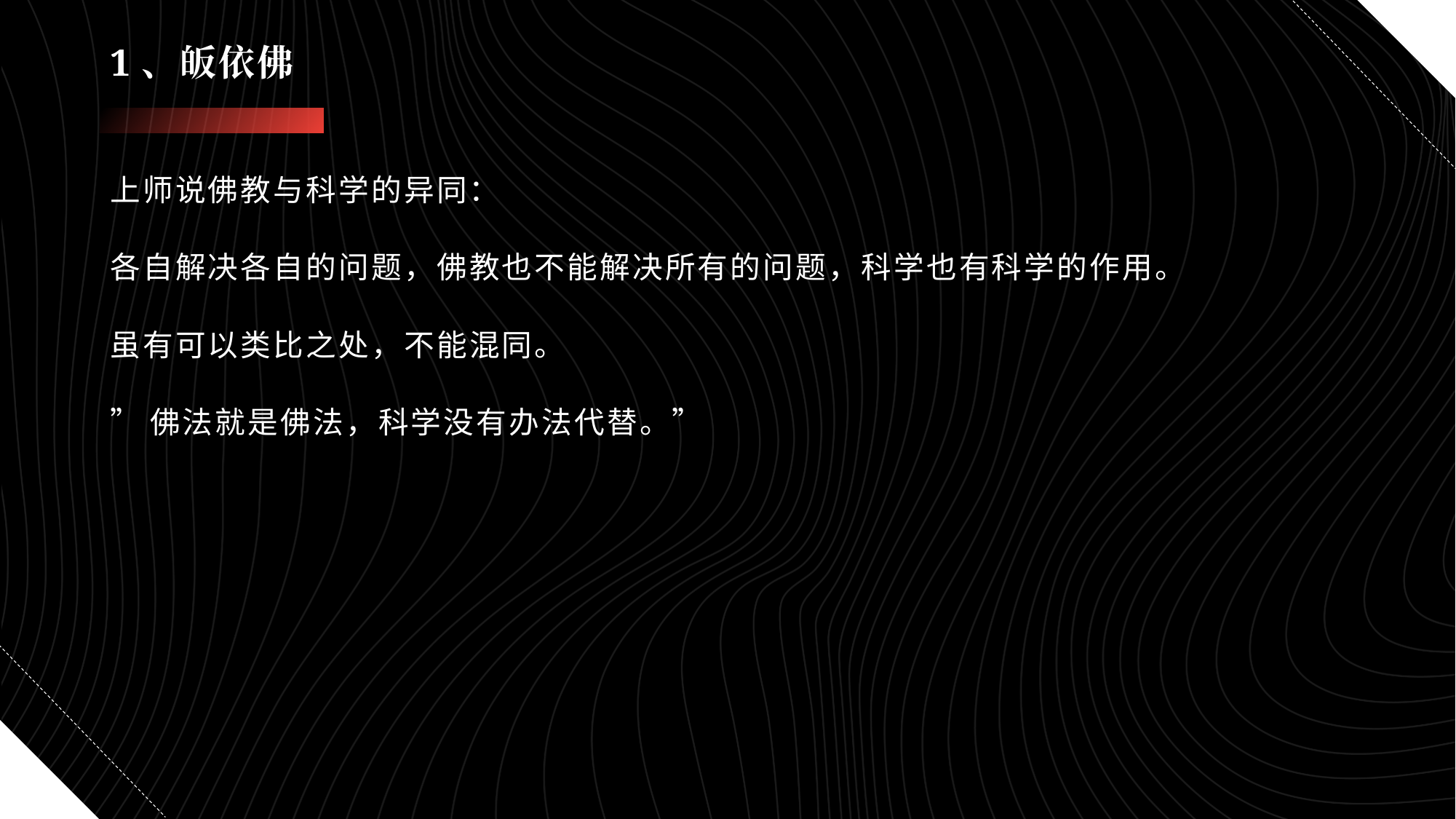

# 1、皈依佛
上师说佛教与科学的异同：
各自解决各自的问题，佛教也不能解决所有的问题，科学也有科学的作用。
虽有可以类比之处，不能混同。
”佛法就是佛法，科学没有办法代替。”